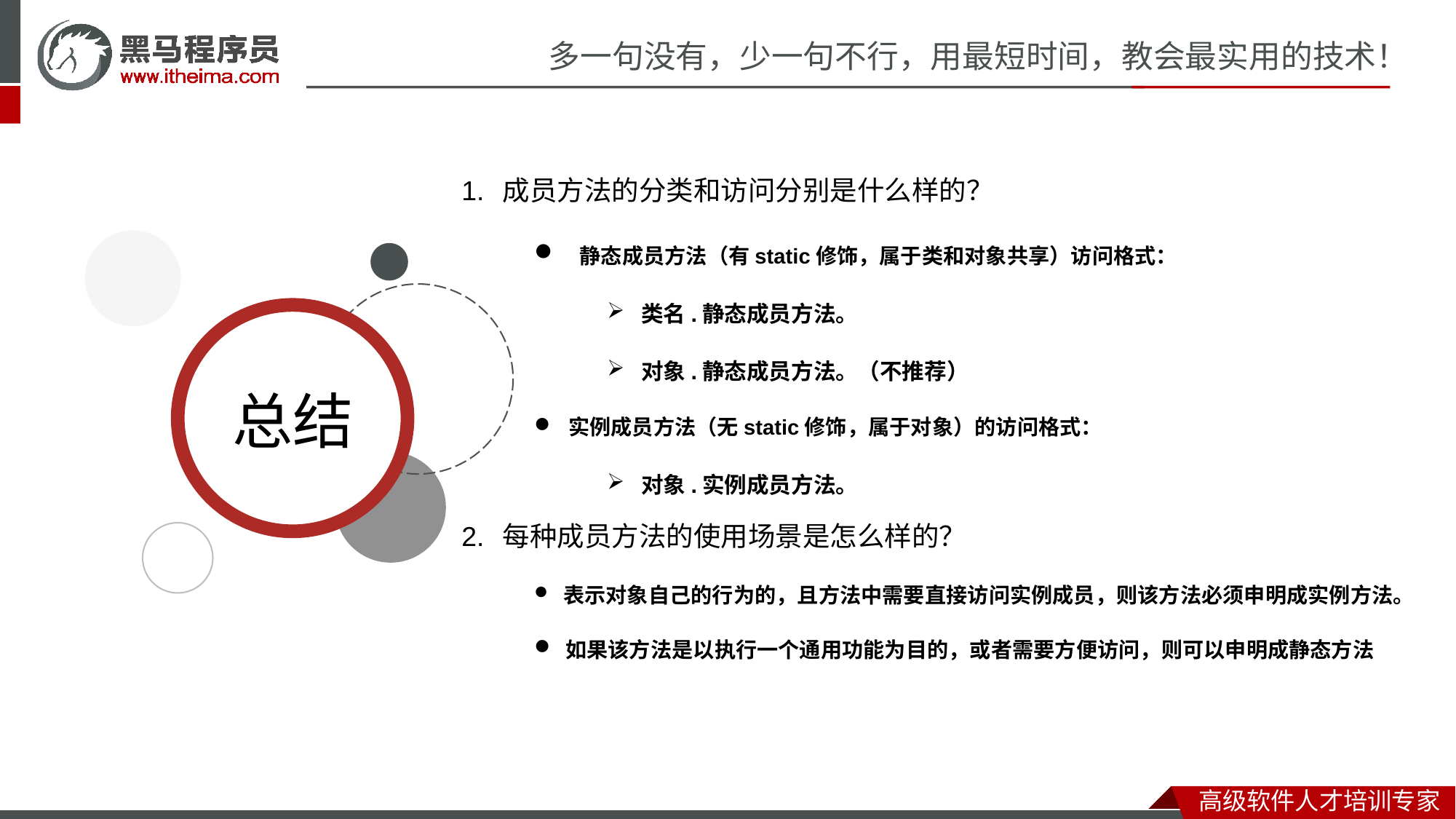

成员方法的分类和访问分别是什么样的？
 静态成员方法（有static修饰，属于类和对象共享）访问格式：
类名.静态成员方法。
对象.静态成员方法。（不推荐）
实例成员方法（无static修饰，属于对象）的访问格式：
对象.实例成员方法。
每种成员方法的使用场景是怎么样的？
 表示对象自己的行为的，且方法中需要直接访问实例成员，则该方法必须申明成实例方法。
 如果该方法是以执行一个通用功能为目的，或者需要方便访问，则可以申明成静态方法